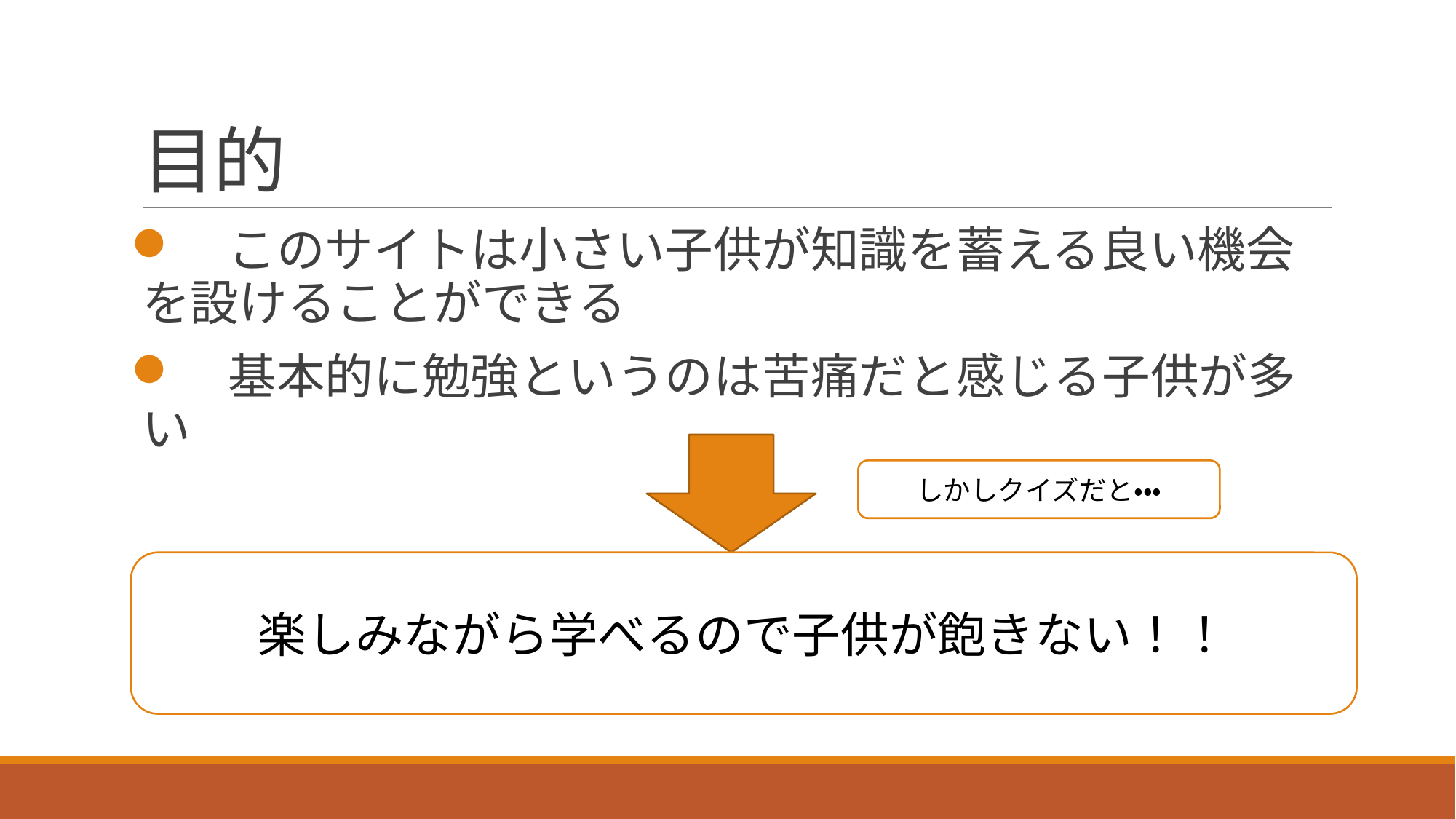

# 目的
　このサイトは小さい子供が知識を蓄える良い機会を設けることができる
　基本的に勉強というのは苦痛だと感じる子供が多い

しかしクイズだと・・・
楽しみながら学べるので子供が飽きない！！